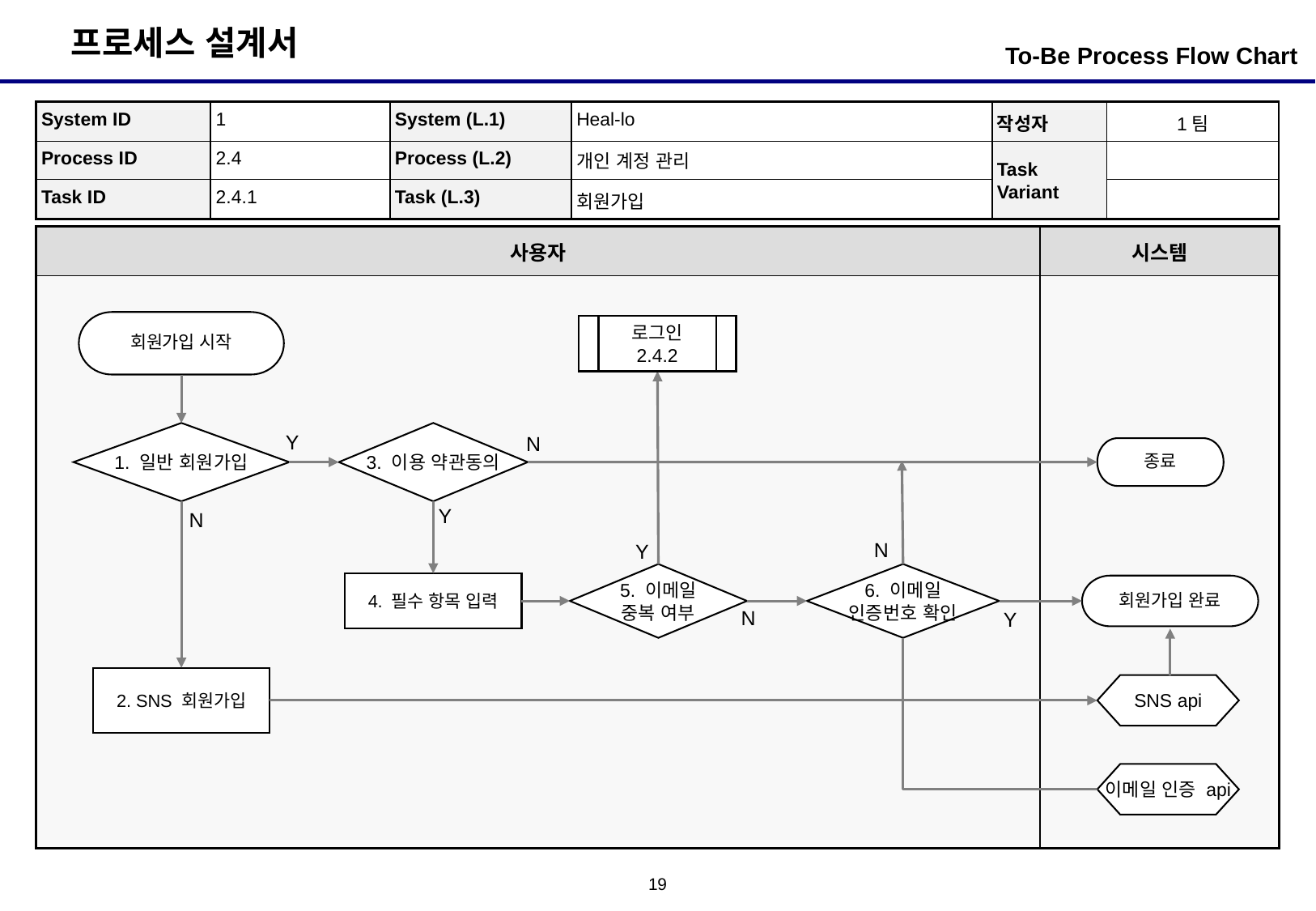

To-Be Process Flow Chart
| System ID | 1 | System (L.1) | Heal-lo | 작성자 | 1팀 |
| --- | --- | --- | --- | --- | --- |
| Process ID | 2.4 | Process (L.2) | 개인 계정 관리 | Task Variant |  |
| Task ID | 2.4.1 | Task (L.3) | 회원가입 |  |  |
| 사용자 | 시스템 |
| --- | --- |
|  |  |
회원가입 시작
로그인
2.4.2
1. 일반 회원가입
3. 이용 약관동의
Y
N
종료
Y
N
N
Y
5. 이메일
중복 여부
6. 이메일
인증번호 확인
4. 필수 항목 입력
회원가입 완료
N
Y
2. SNS 회원가입
SNS api
이메일 인증 api